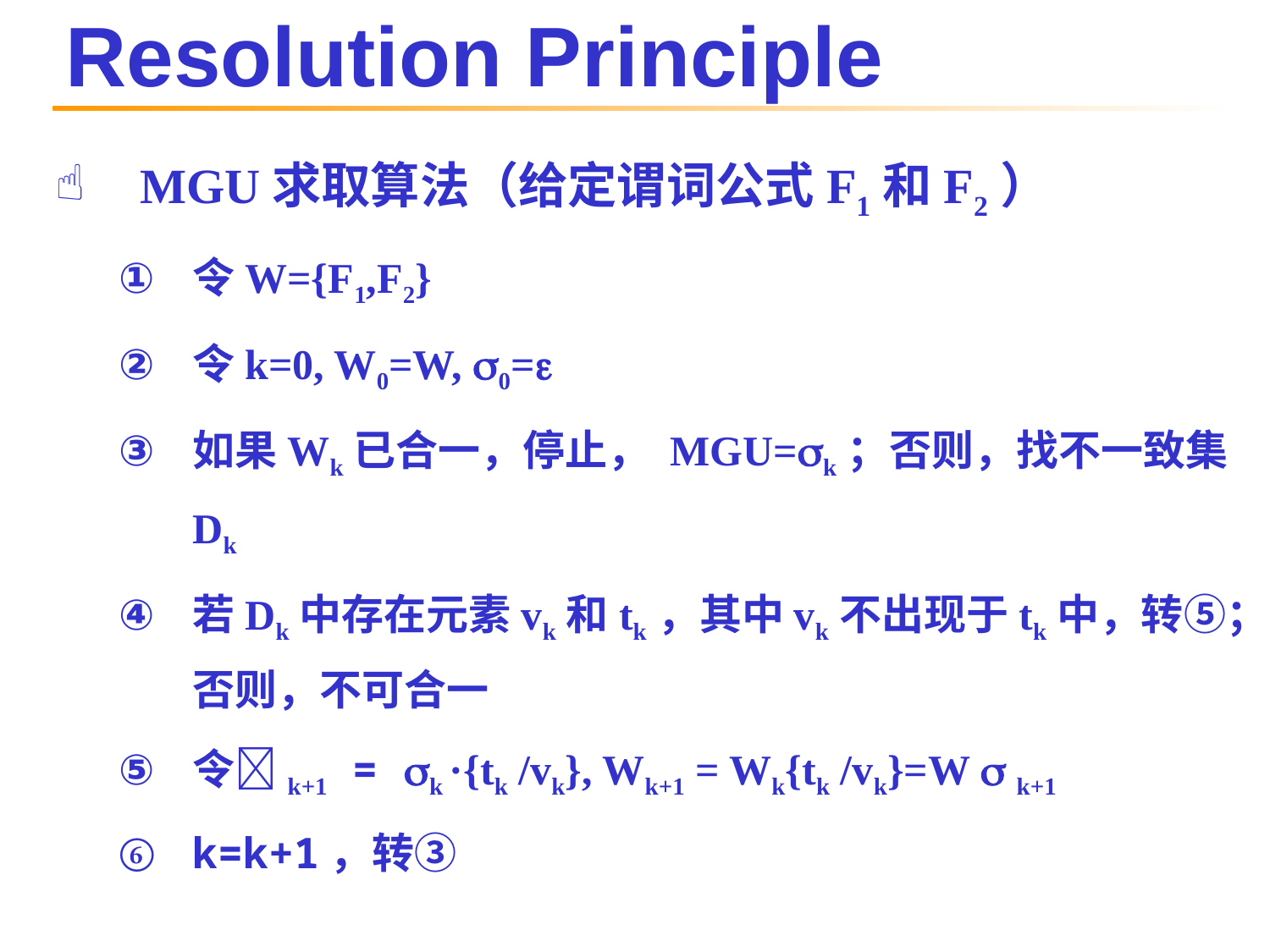

# Resolution Principle
MGU求取算法（给定谓词公式F1和F2）
令W={F1,F2}
令k=0, W0=W, σ0=ε
如果Wk已合一，停止， MGU=σk；否则，找不一致集Dk
若Dk中存在元素vk和tk，其中vk不出现于tk中，转⑤；否则，不可合一
令σk+1 = σk ·{tk /vk}, Wk+1 = Wk{tk /vk}=W σ k+1
k=k+1，转③